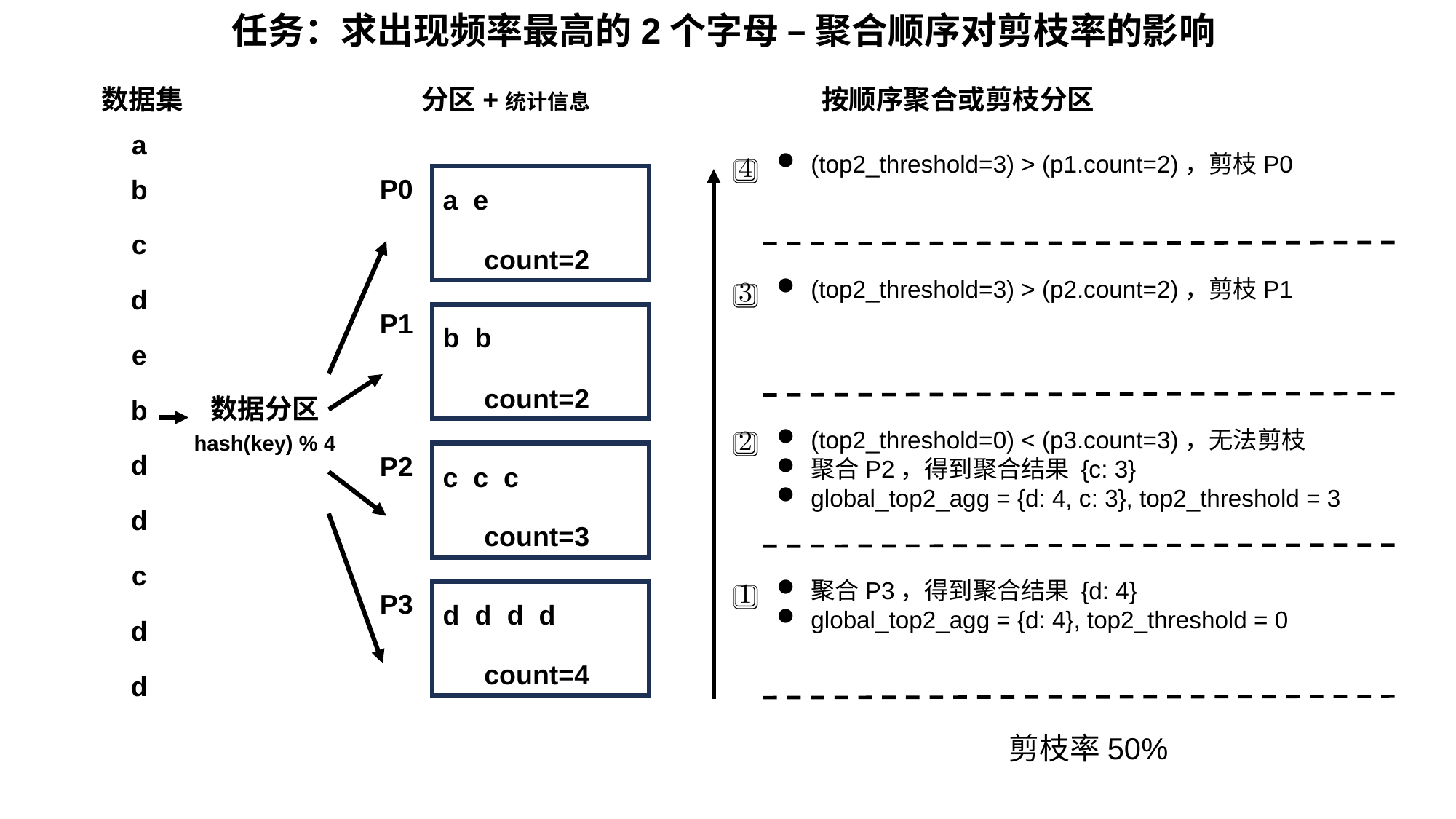

任务：求出现频率最高的2个字母 – 聚合顺序对剪枝率的影响
数据集
分区+统计信息
按顺序聚合或剪枝分区
a
(top2_threshold=3) > (p1.count=2)，剪枝P0
4️⃣

P0
b
a  e
c
count=2
(top2_threshold=3) > (p2.count=2)，剪枝P1
3️⃣
d
P1

b  b
e
count=2
数据分区
b
2️⃣
(top2_threshold=0) < (p3.count=3)，无法剪枝
聚合P2，得到聚合结果 {c: 3}
global_top2_agg = {d: 4, c: 3}, top2_threshold = 3
hash(key) % 4
d

P2
c  c  c
d
count=3
c
聚合P3，得到聚合结果 {d: 4}
global_top2_agg = {d: 4}, top2_threshold = 0
1️⃣
P3

d  d  d  d
d
count=4
d
剪枝率50%